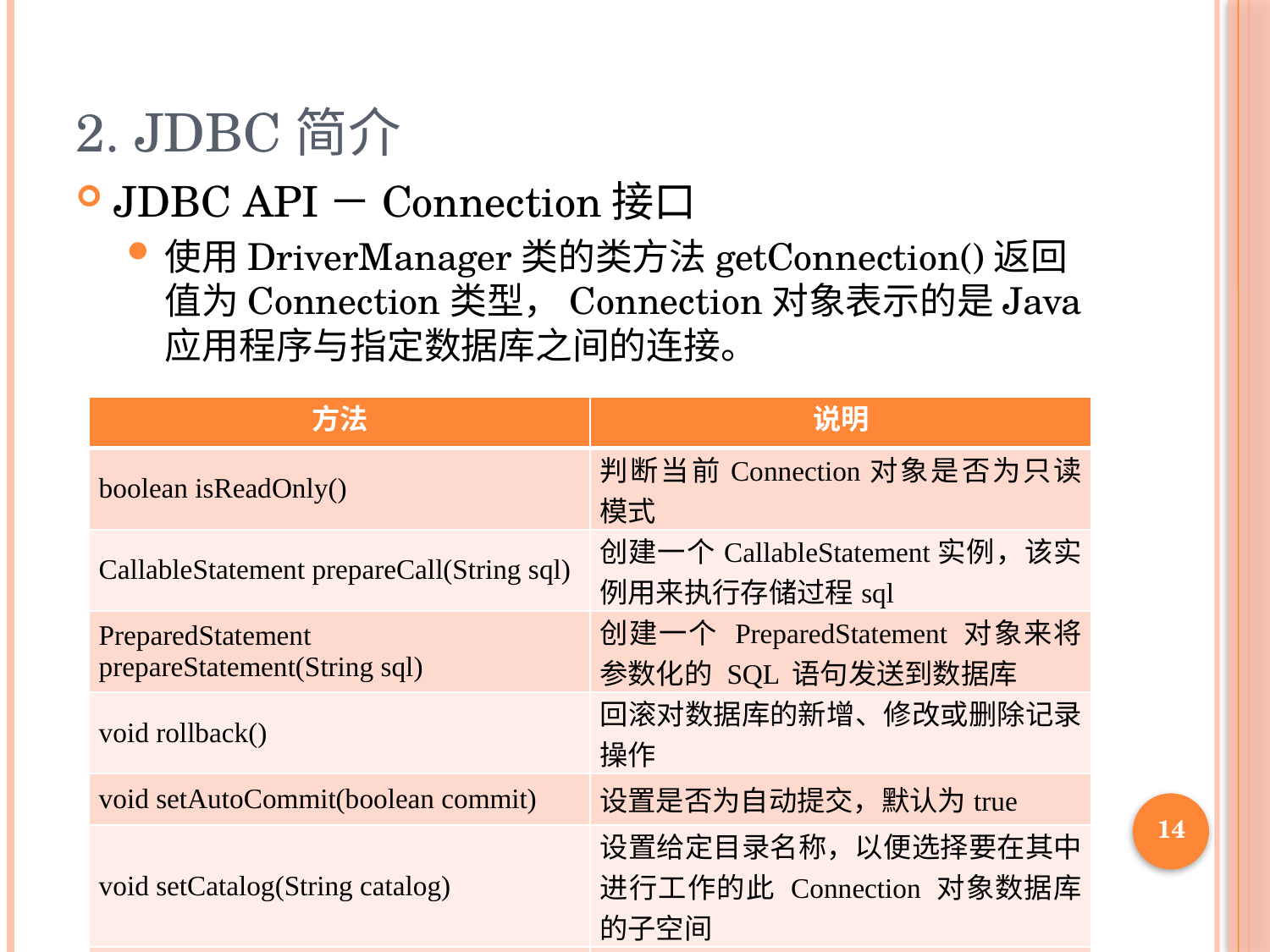

# 2. JDBC简介
JDBC API－Connection接口
使用DriverManager类的类方法getConnection()返回值为Connection类型，Connection对象表示的是Java应用程序与指定数据库之间的连接。
| 方法 | 说明 |
| --- | --- |
| boolean isReadOnly() | 判断当前Connection对象是否为只读模式 |
| CallableStatement prepareCall(String sql) | 创建一个CallableStatement实例，该实例用来执行存储过程sql |
| PreparedStatement prepareStatement(String sql) | 创建一个 PreparedStatement 对象来将参数化的 SQL 语句发送到数据库 |
| void rollback() | 回滚对数据库的新增、修改或删除记录操作 |
| void setAutoCommit(boolean commit) | 设置是否为自动提交，默认为true |
| void setCatalog(String catalog) | 设置给定目录名称，以便选择要在其中进行工作的此 Connection 对象数据库的子空间 |
| void setReadOnly(boolean readOnly) | 将此连接设置为只读模式，作为驱动程序启用数据库优化的提示 |
14